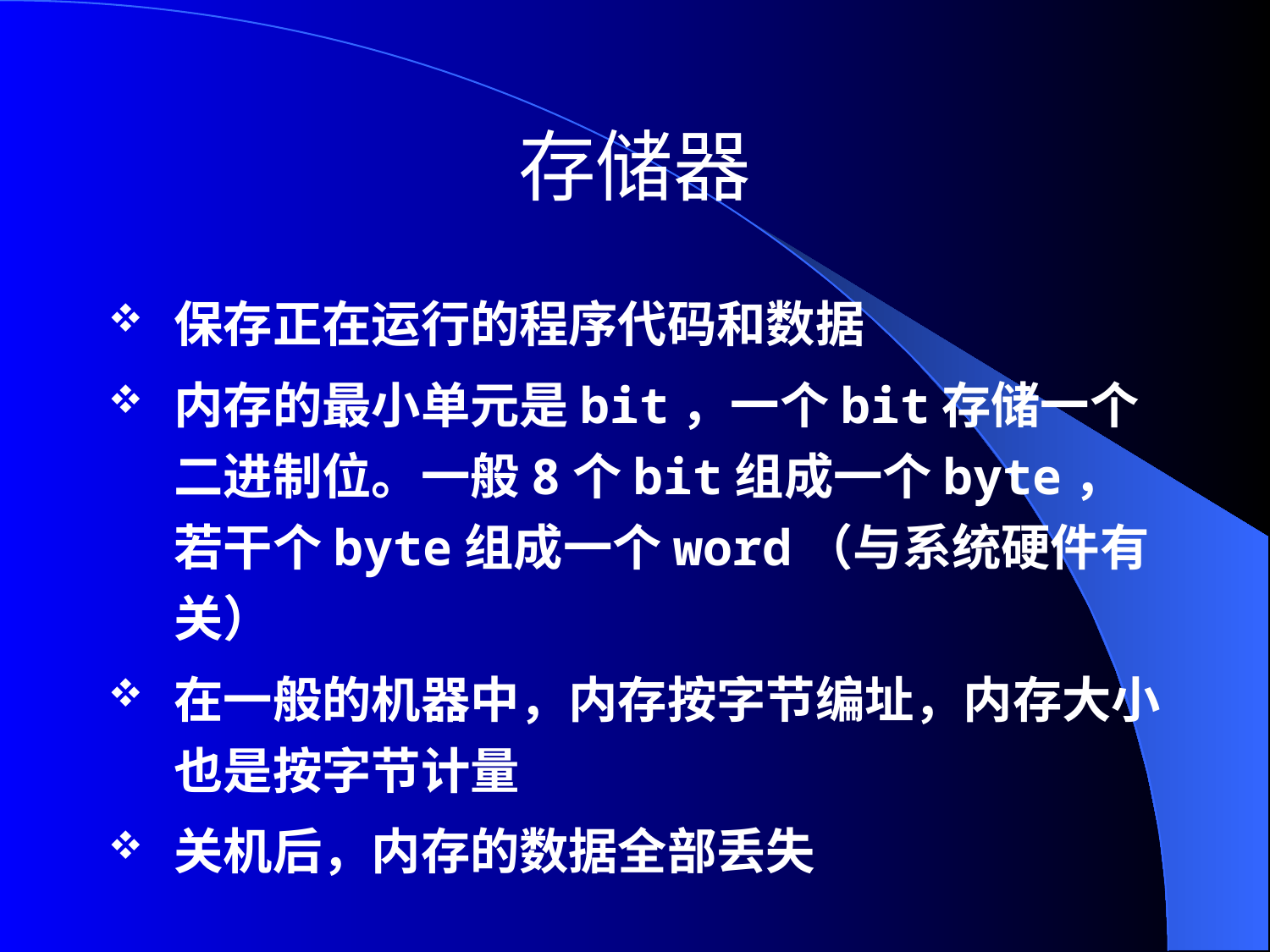

# 存储器
保存正在运行的程序代码和数据
内存的最小单元是bit，一个bit存储一个二进制位。一般8个bit组成一个byte，若干个byte组成一个word（与系统硬件有关）
在一般的机器中，内存按字节编址，内存大小也是按字节计量
关机后，内存的数据全部丢失